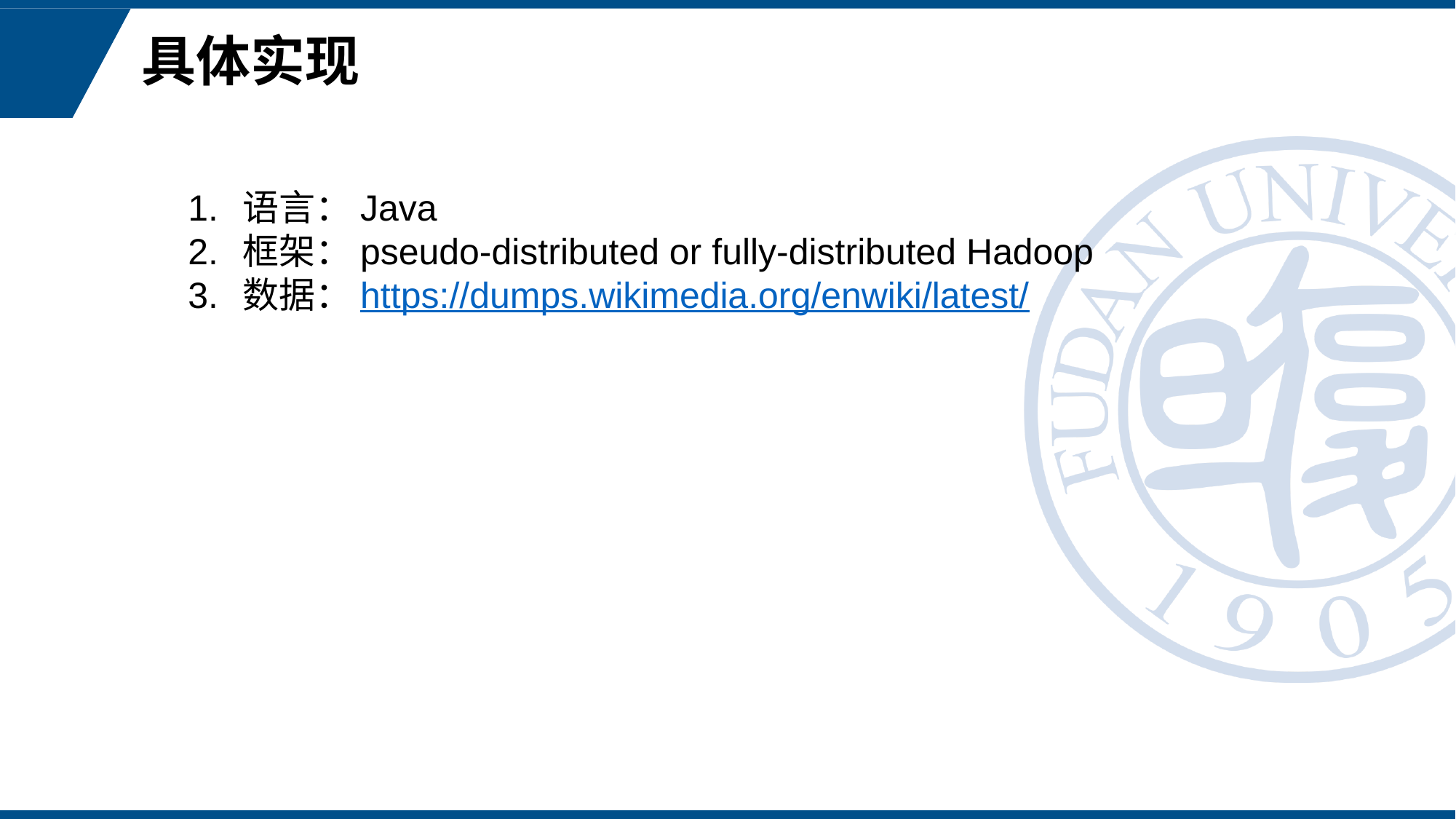

# 具体实现
语言：Java
框架：pseudo-distributed or fully-distributed Hadoop
数据：https://dumps.wikimedia.org/enwiki/latest/